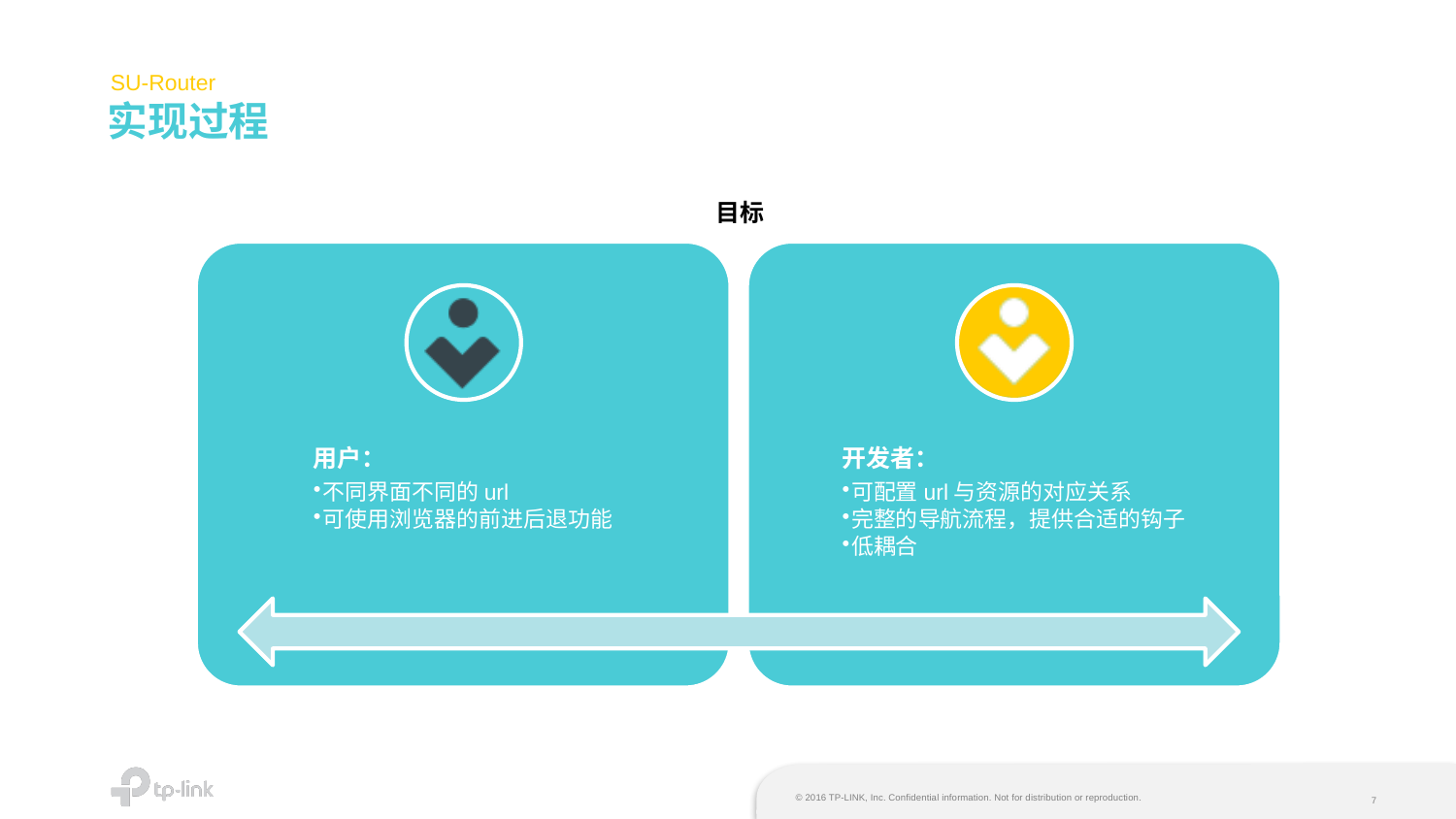

SU-Router
# 实现过程
目标
用户：
不同界面不同的url
可使用浏览器的前进后退功能
开发者：
可配置url与资源的对应关系
完整的导航流程，提供合适的钩子
低耦合